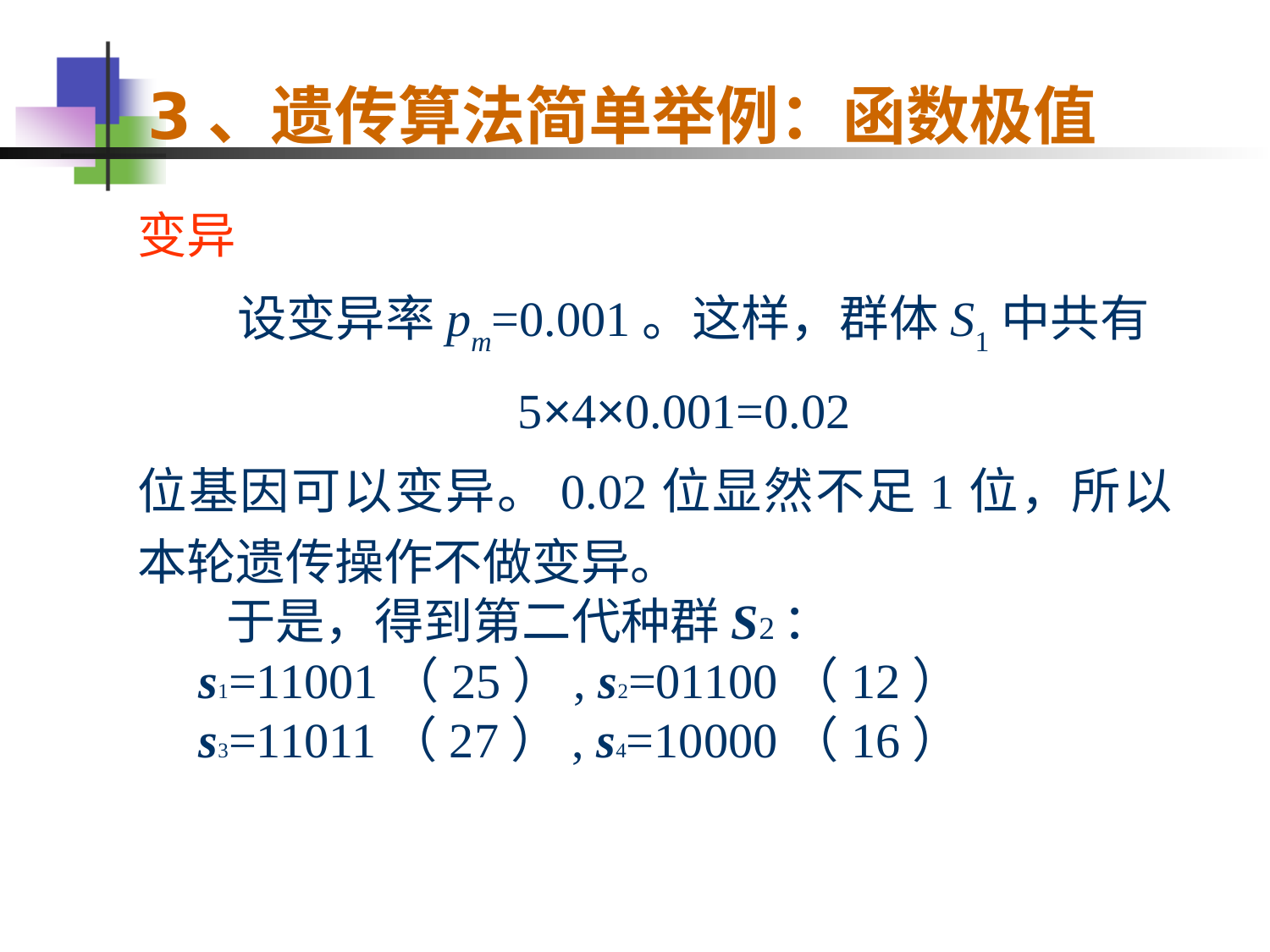

3、遗传算法简单举例：函数极值
变异
        设变异率pm=0.001。这样，群体S1中共有
                               5×4×0.001=0.02
位基因可以变异。0.02位显然不足1位，所以本轮遗传操作不做变异。
       于是，得到第二代种群S2：
     s1=11001（25）, s2=01100（12）
     s3=11011（27）, s4=10000（16）